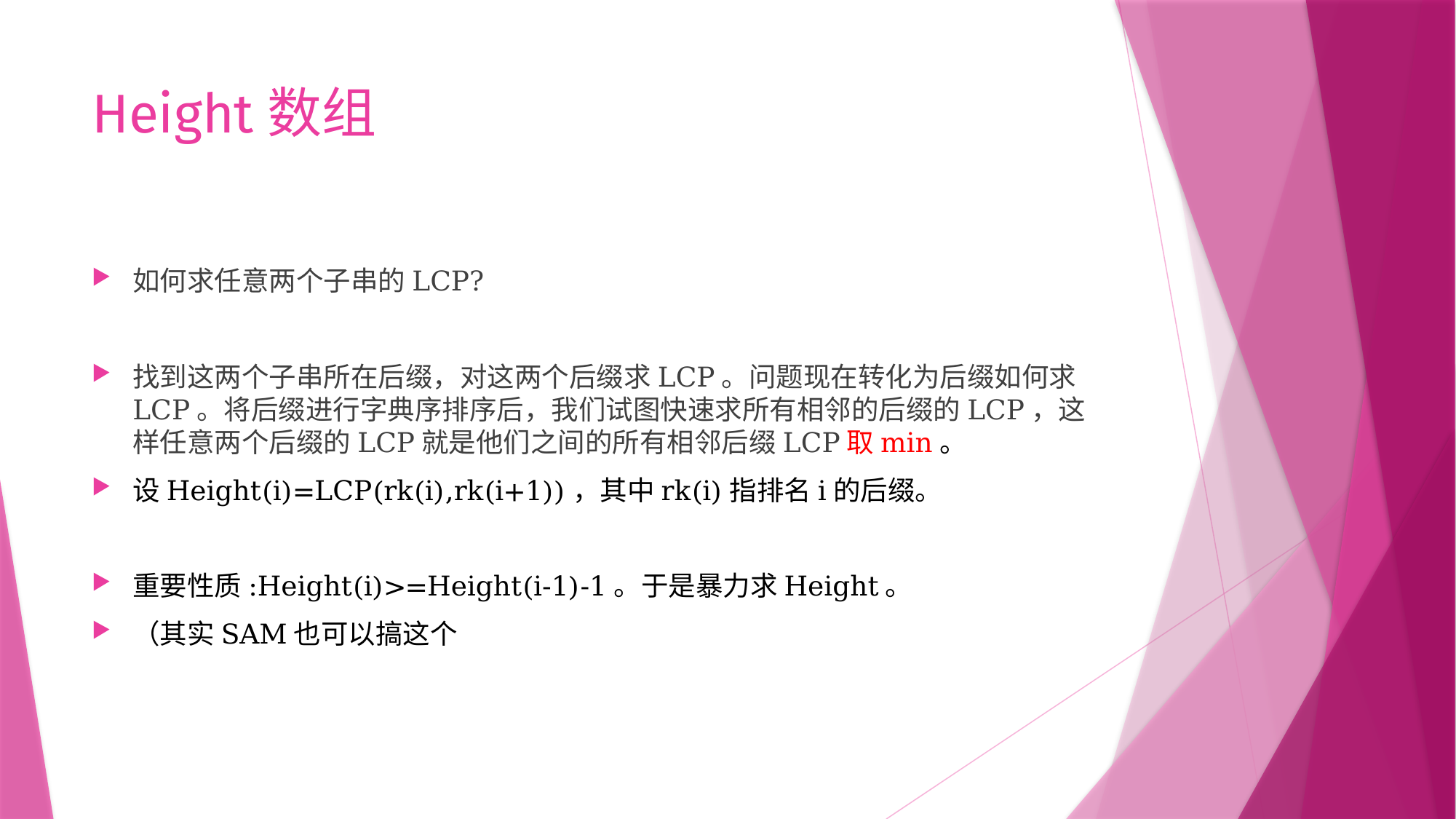

# Height数组
如何求任意两个子串的LCP?

找到这两个子串所在后缀，对这两个后缀求LCP。问题现在转化为后缀如何求LCP。将后缀进行字典序排序后，我们试图快速求所有相邻的后缀的LCP，这样任意两个后缀的LCP就是他们之间的所有相邻后缀LCP取min。
设Height(i)=LCP(rk(i),rk(i+1))，其中rk(i)指排名i的后缀。

重要性质:Height(i)>=Height(i-1)-1。于是暴力求Height。
（其实SAM也可以搞这个